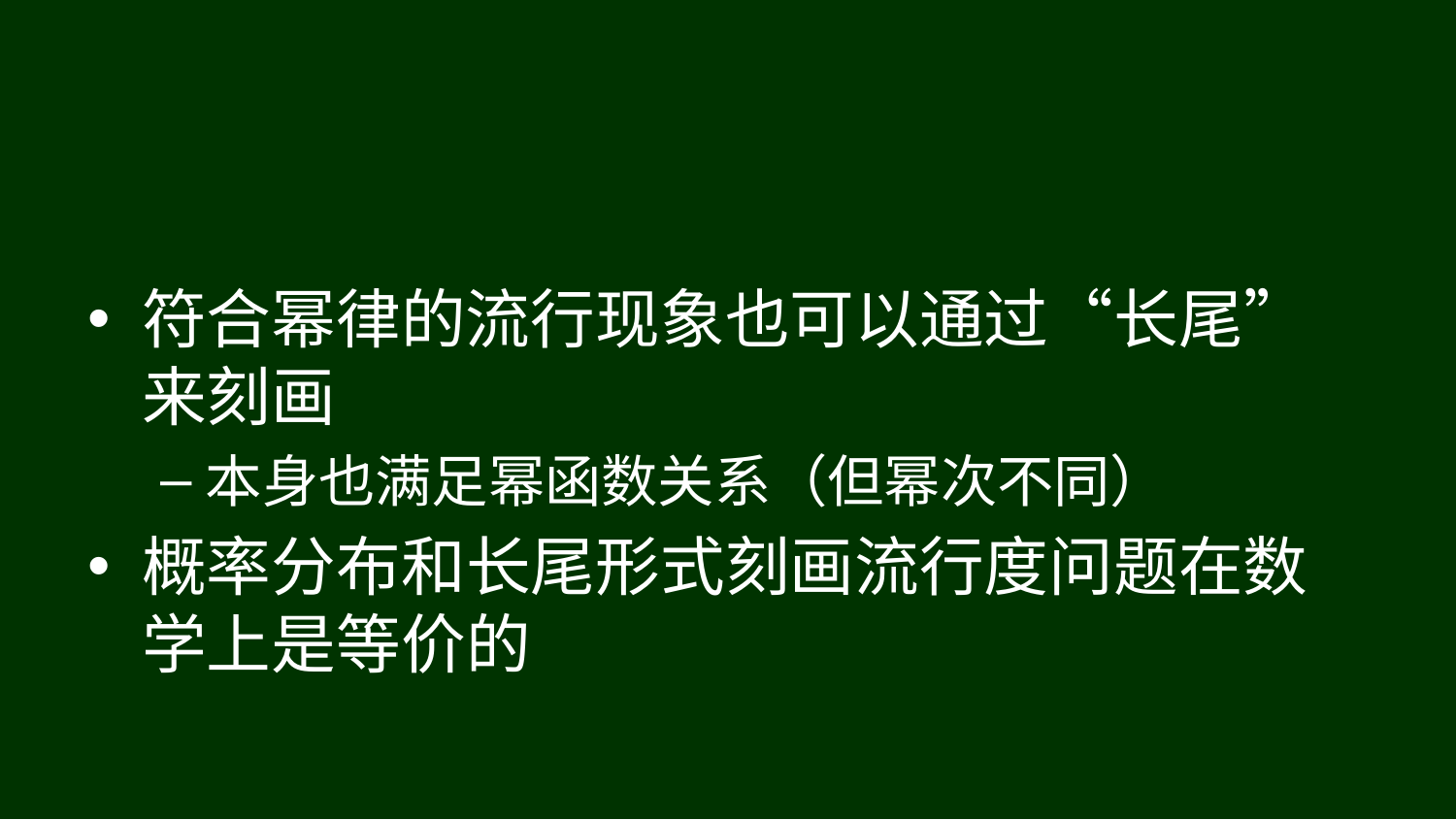

符合幂律的流行现象也可以通过“长尾” 来刻画
本身也满足幂函数关系（但幂次不同）
概率分布和长尾形式刻画流行度问题在数学上是等价的